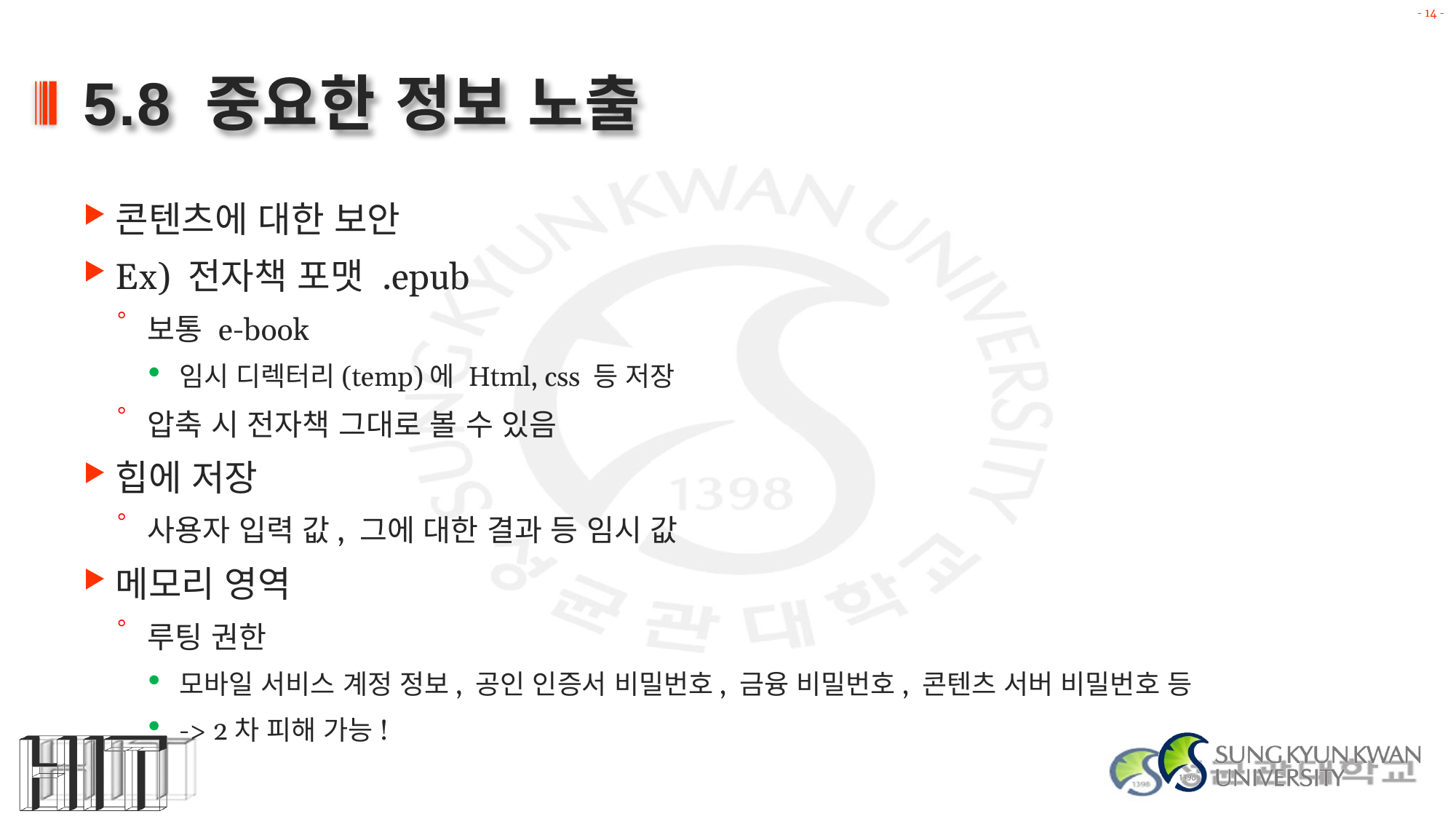

# 5.8 중요한 정보 노출
콘텐츠에 대한 보안
Ex) 전자책 포맷 .epub
보통 e-book
임시 디렉터리(temp)에 Html, css 등 저장
압축 시 전자책 그대로 볼 수 있음
힙에 저장
사용자 입력 값, 그에 대한 결과 등 임시 값
메모리 영역
루팅 권한
모바일 서비스 계정 정보, 공인 인증서 비밀번호, 금융 비밀번호, 콘텐츠 서버 비밀번호 등
-> 2차 피해 가능!